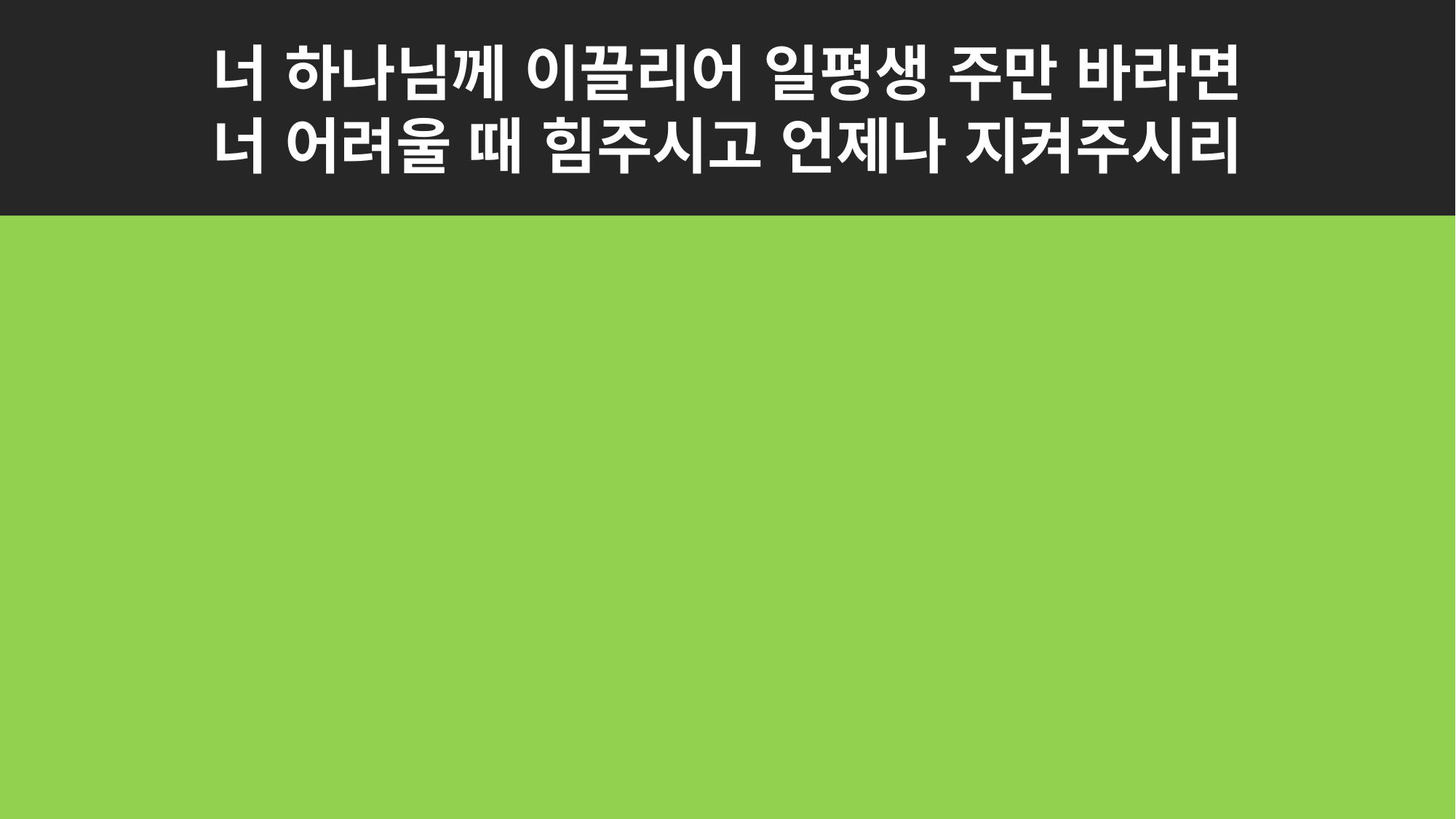

너 하나님께 이끌리어 일평생 주만 바라면
너 어려울 때 힘주시고 언제나 지켜주시리